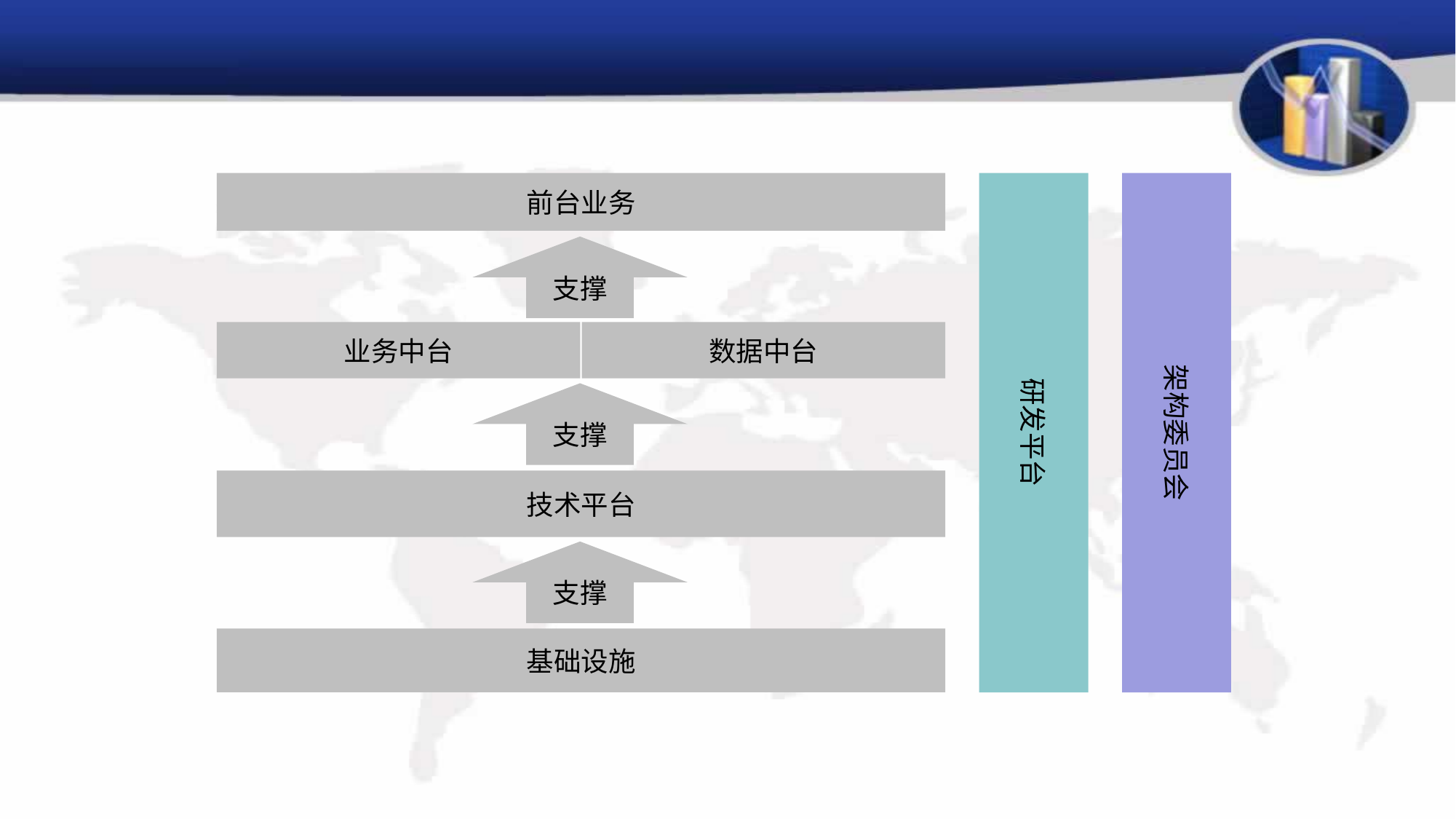

前台业务
研发平台
架构委员会
支撑
业务中台
数据中台
支撑
技术平台
支撑
基础设施